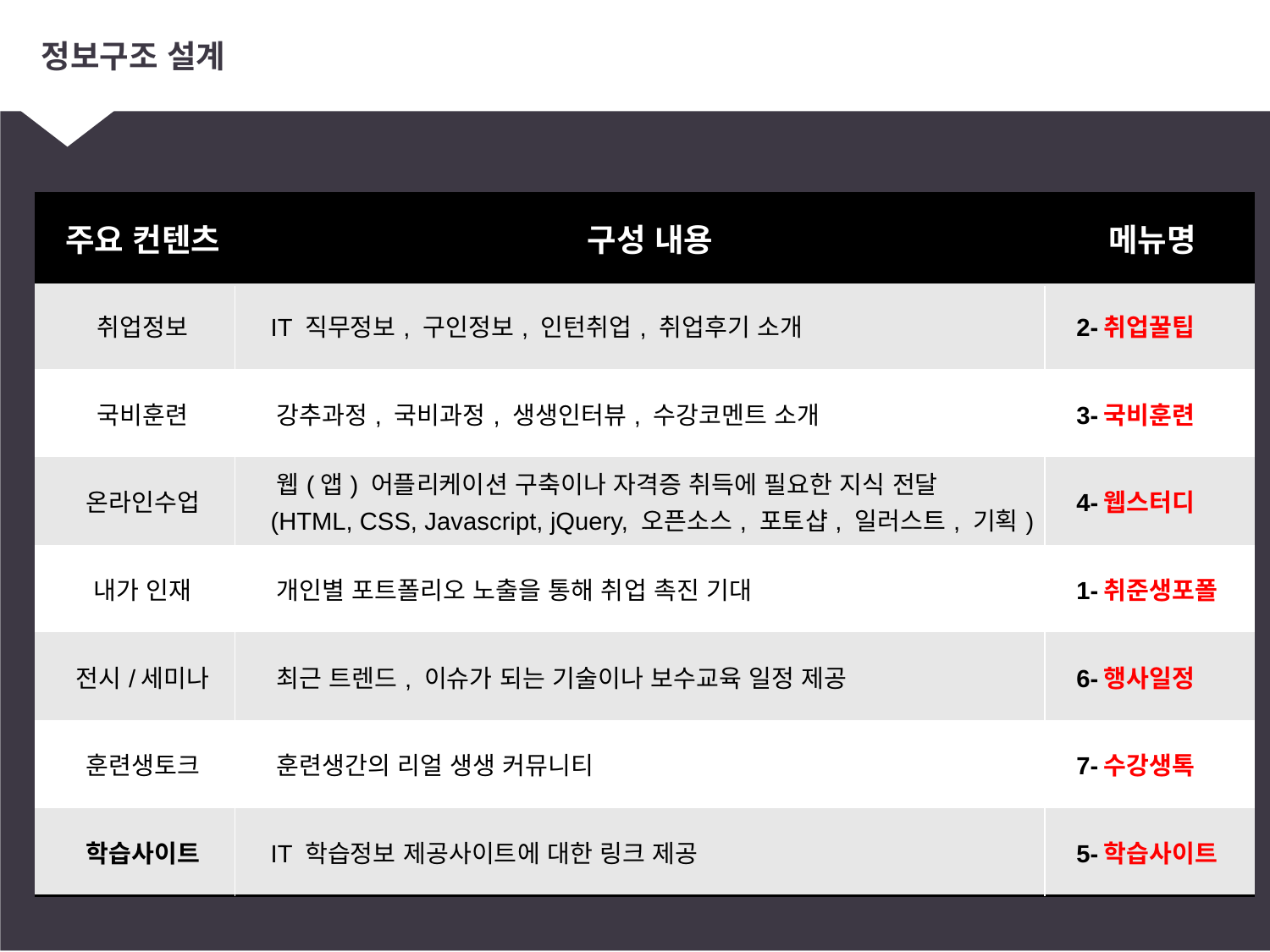

# 정보구조 설계
| 주요 컨텐츠 | 구성 내용 | 메뉴명 |
| --- | --- | --- |
| 취업정보 | IT 직무정보, 구인정보, 인턴취업, 취업후기 소개 | 2-취업꿀팁 |
| 국비훈련 | 강추과정, 국비과정, 생생인터뷰, 수강코멘트 소개 | 3-국비훈련 |
| 온라인수업 | 웹(앱) 어플리케이션 구축이나 자격증 취득에 필요한 지식 전달 (HTML, CSS, Javascript, jQuery, 오픈소스, 포토샵, 일러스트, 기획) | 4-웹스터디 |
| 내가 인재 | 개인별 포트폴리오 노출을 통해 취업 촉진 기대 | 1-취준생포폴 |
| 전시/세미나 | 최근 트렌드, 이슈가 되는 기술이나 보수교육 일정 제공 | 6-행사일정 |
| 훈련생토크 | 훈련생간의 리얼 생생 커뮤니티 | 7-수강생톡 |
| 학습사이트 | IT 학습정보 제공사이트에 대한 링크 제공 | 5-학습사이트 |